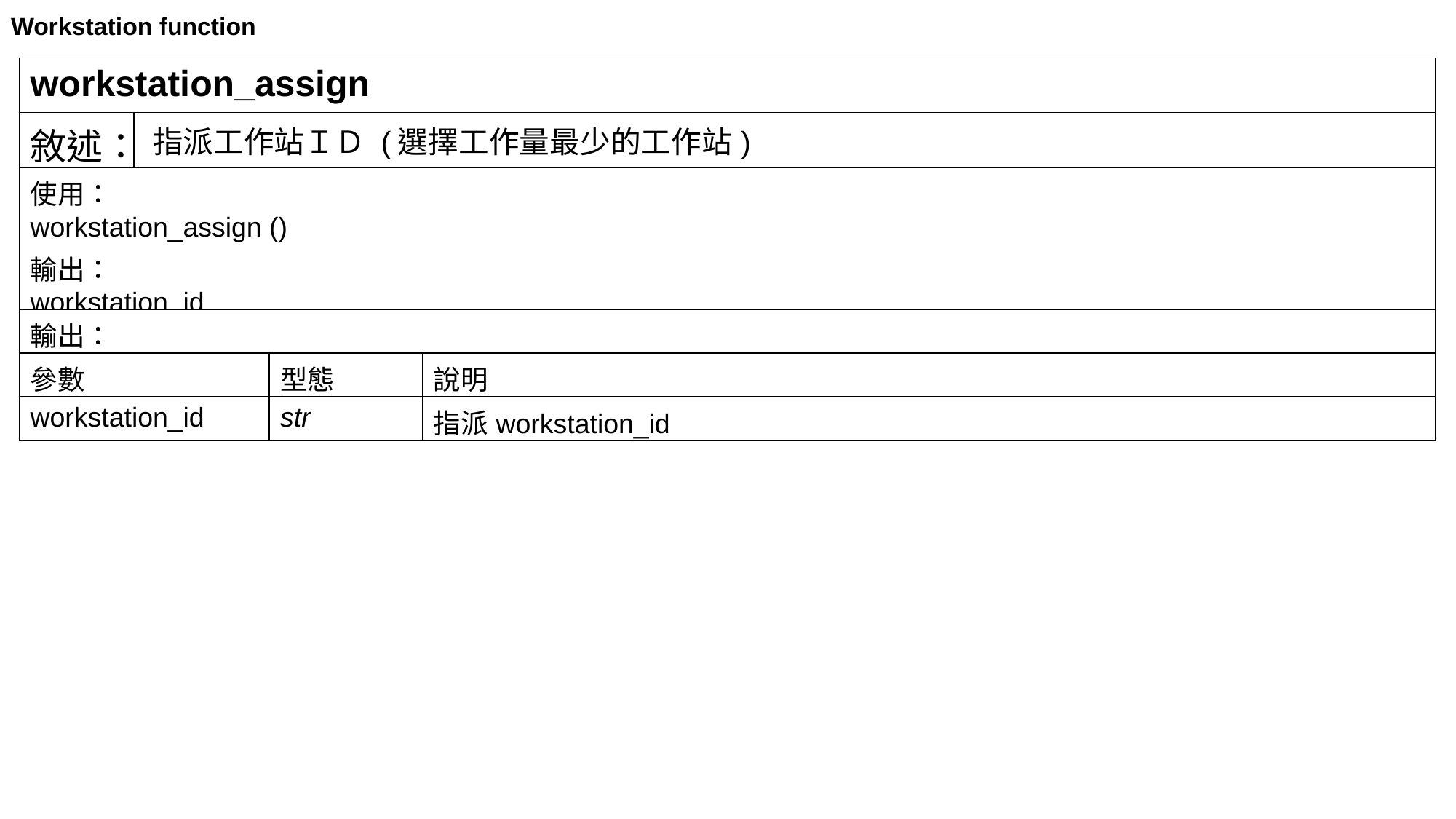

Workstation function
| ﻿﻿workstation\_assign |  |  |  |
| --- | --- | --- | --- |
| 敘述： | ﻿指派工作站ＩＤ (選擇工作量最少的工作站) | 將訂單以商品為依據依照目前機器手臂工作量進行排序 |  |
| 使用： ﻿﻿workstation\_assign (﻿﻿) 輸出： workstation\_id |  |  |  |
| 輸出： |  |  |  |
| 參數 |  | 型態 | 說明 |
| workstation\_id |  | str | 指派workstation\_id |
﻿